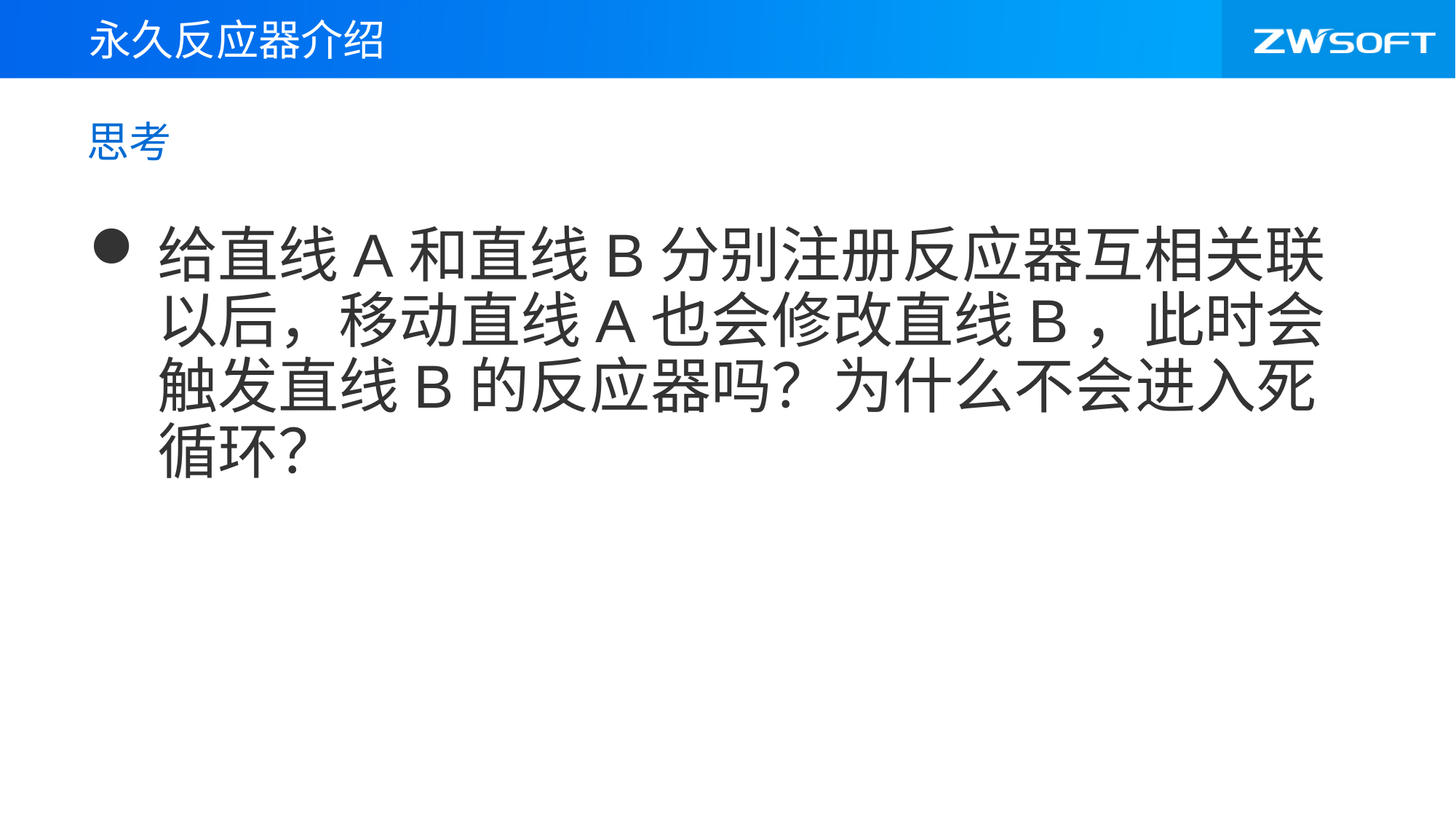

永久反应器介绍
# 思考
给直线A和直线B分别注册反应器互相关联以后，移动直线A也会修改直线B，此时会触发直线B的反应器吗？为什么不会进入死循环？